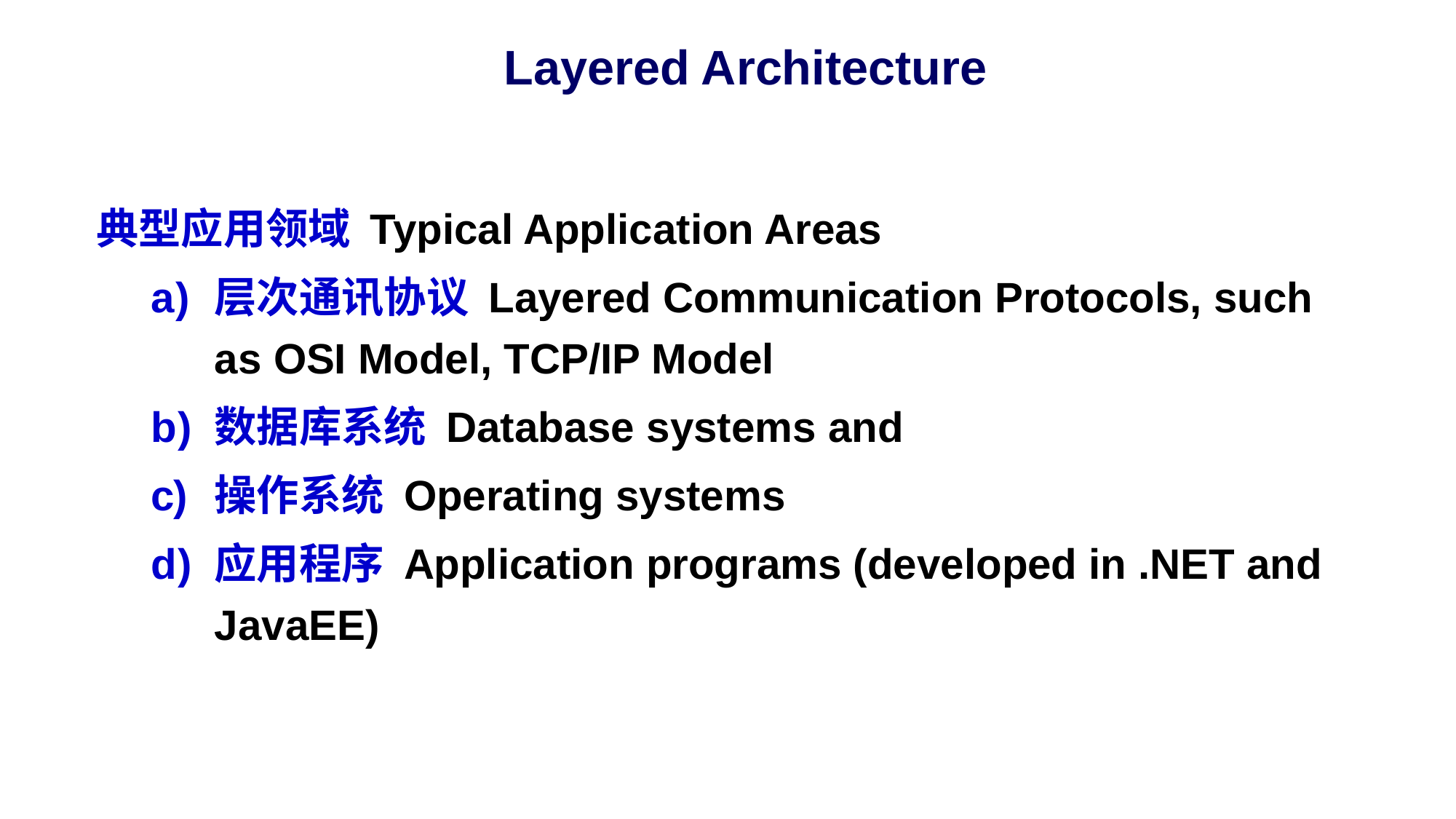

Layered Architecture
典型应用领域 Typical Application Areas
层次通讯协议 Layered Communication Protocols, such as OSI Model, TCP/IP Model
数据库系统 Database systems and
操作系统 Operating systems
应用程序 Application programs (developed in .NET and JavaEE)